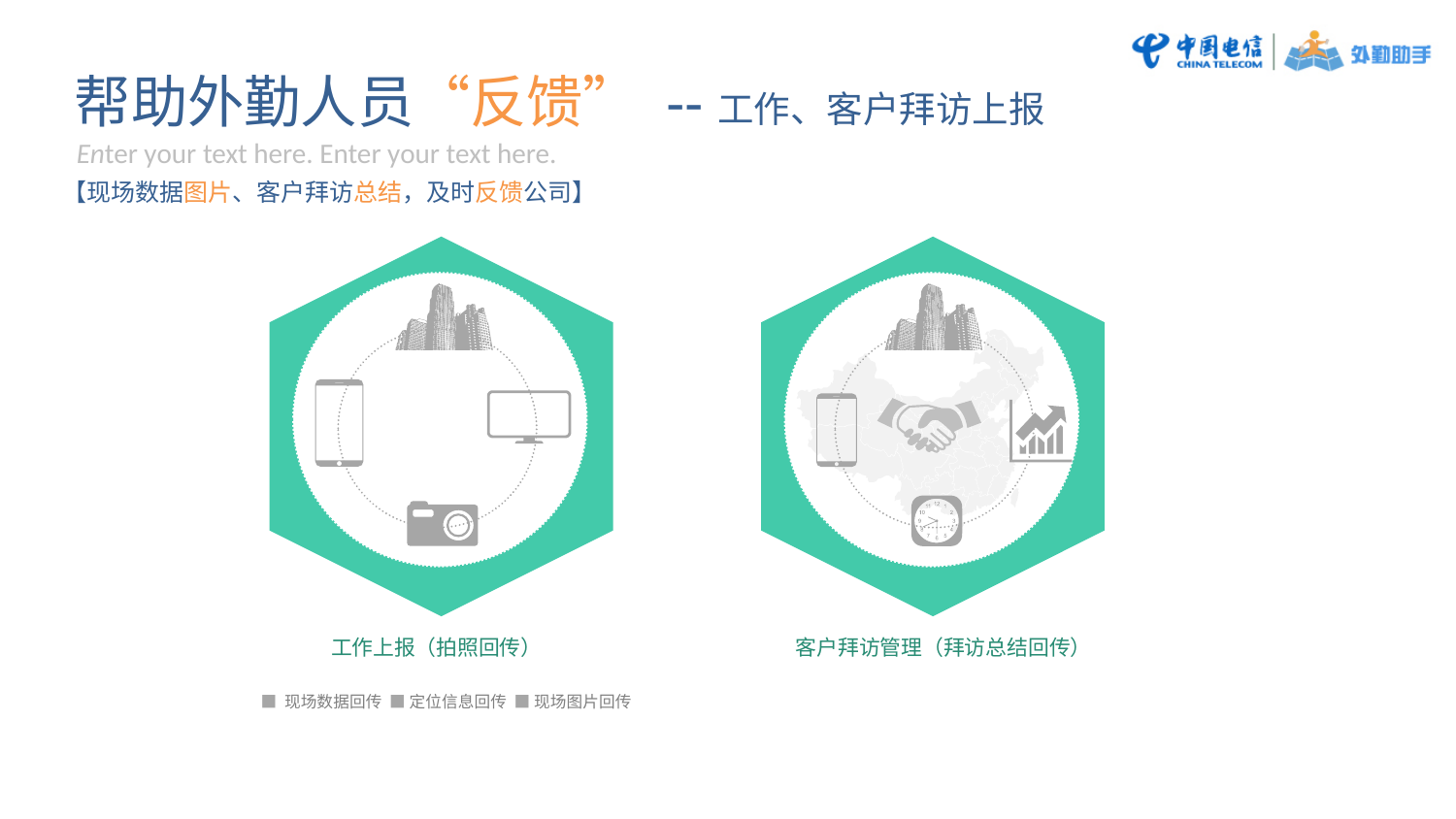

帮助外勤人员“反馈” --工作、客户拜访上报
Enter your text here. Enter your text here.
【现场数据图片、客户拜访总结，及时反馈公司】

工作上报（拍照回传）
客户拜访管理（拜访总结回传）
■ 现场数据回传  ■ 定位信息回传  ■ 现场图片回传